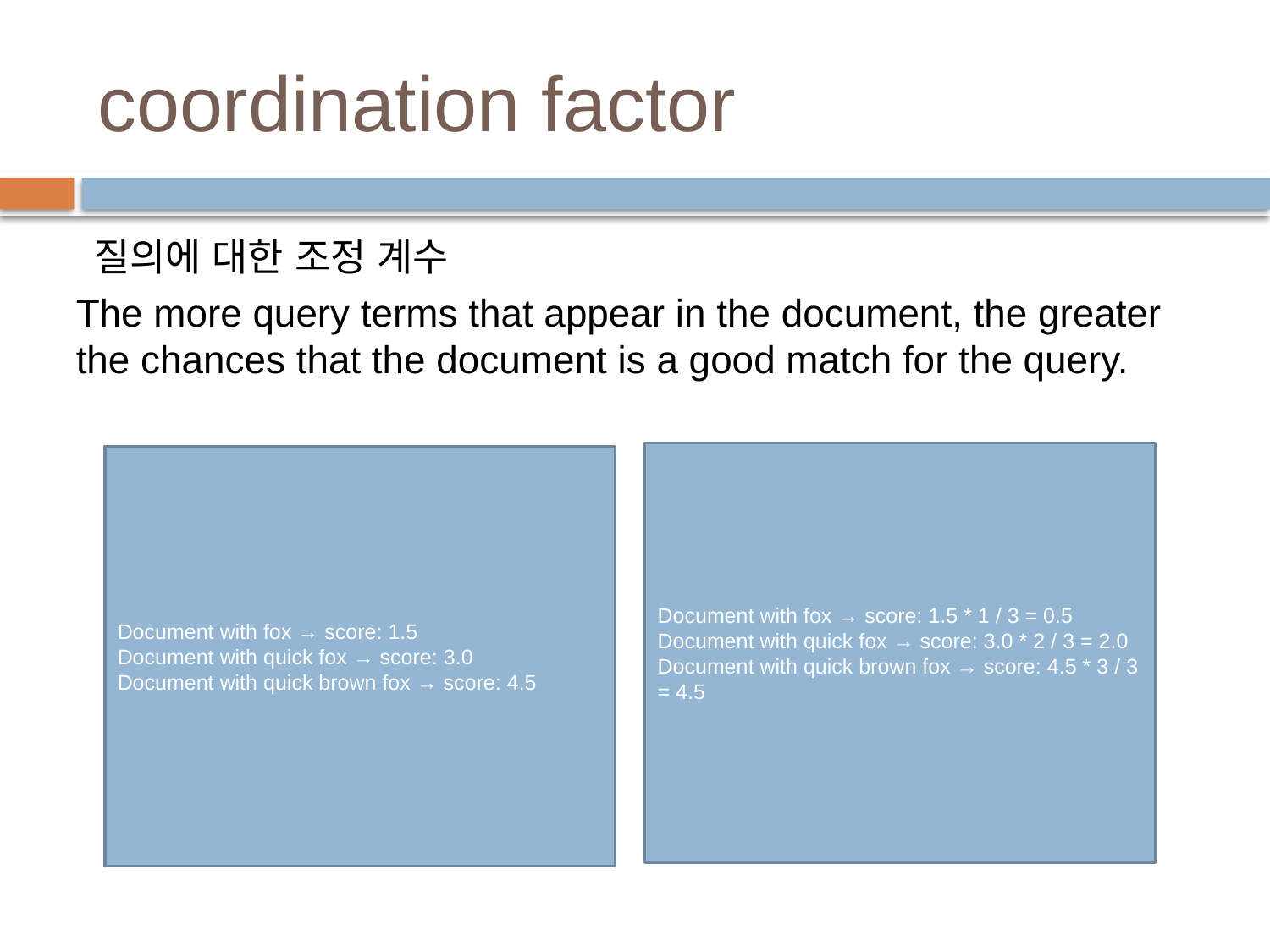

# coordination factor
 질의에 대한 조정 계수
The more query terms that appear in the document, the greater the chances that the document is a good match for the query.

Document with fox → score: 1.5 * 1 / 3 = 0.5
Document with quick fox → score: 3.0 * 2 / 3 = 2.0
Document with quick brown fox → score: 4.5 * 3 / 3 = 4.5
Document with fox → score: 1.5
Document with quick fox → score: 3.0
Document with quick brown fox → score: 4.5